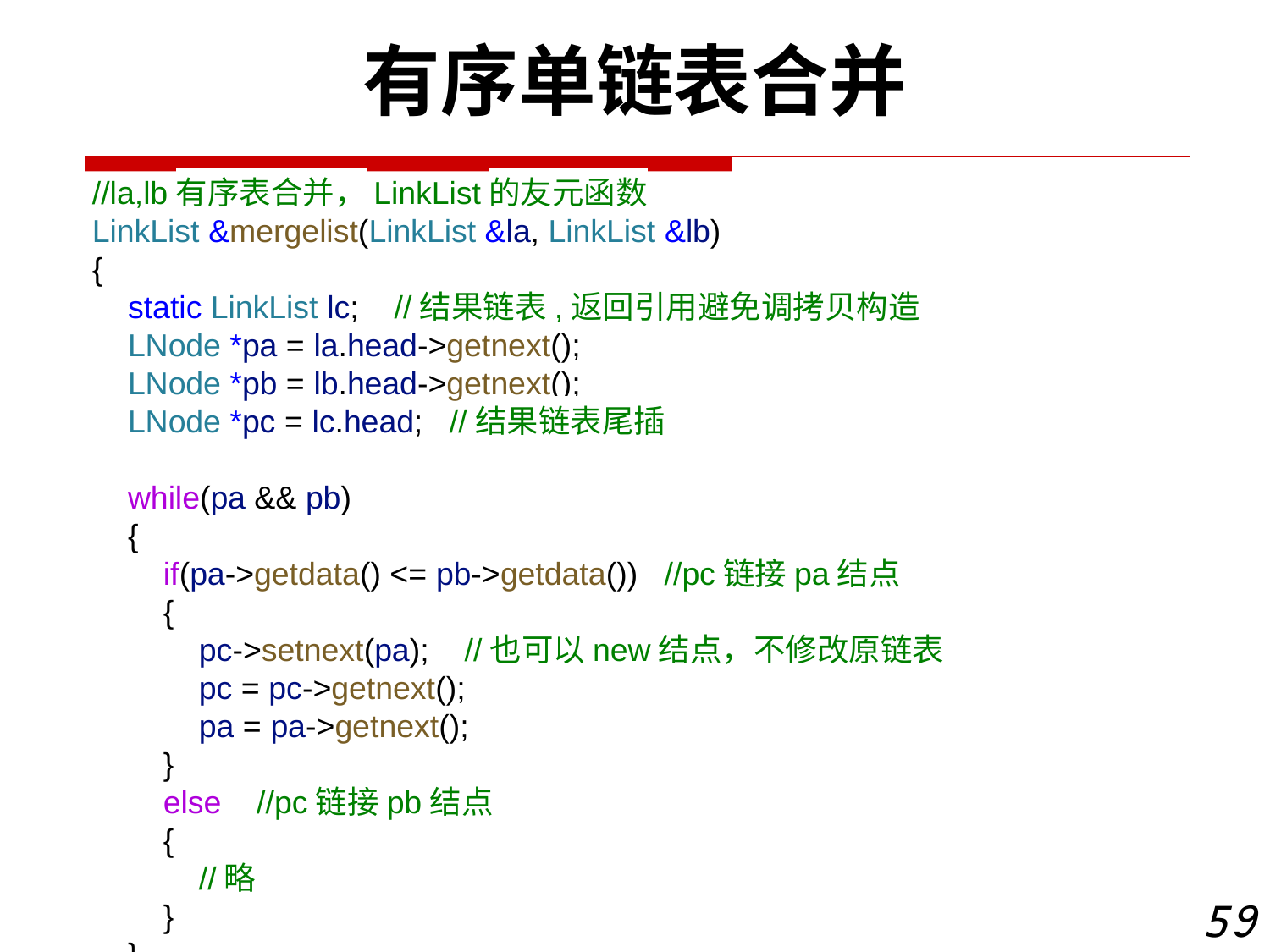

有序单链表合并
//la,lb有序表合并，LinkList的友元函数
LinkList &mergelist(LinkList &la, LinkList &lb)
{
    static LinkList lc;    //结果链表,返回引用避免调拷贝构造
    LNode *pa = la.head->getnext();
    LNode *pb = lb.head->getnext();
    LNode *pc = lc.head;   //结果链表尾插
    while(pa && pb)
    {
        if(pa->getdata() <= pb->getdata())   //pc链接pa结点
        {
            pc->setnext(pa);    //也可以new结点，不修改原链表
            pc = pc->getnext();
            pa = pa->getnext();
        }
        else    //pc链接pb结点
        {
            //略
        }
    }

59